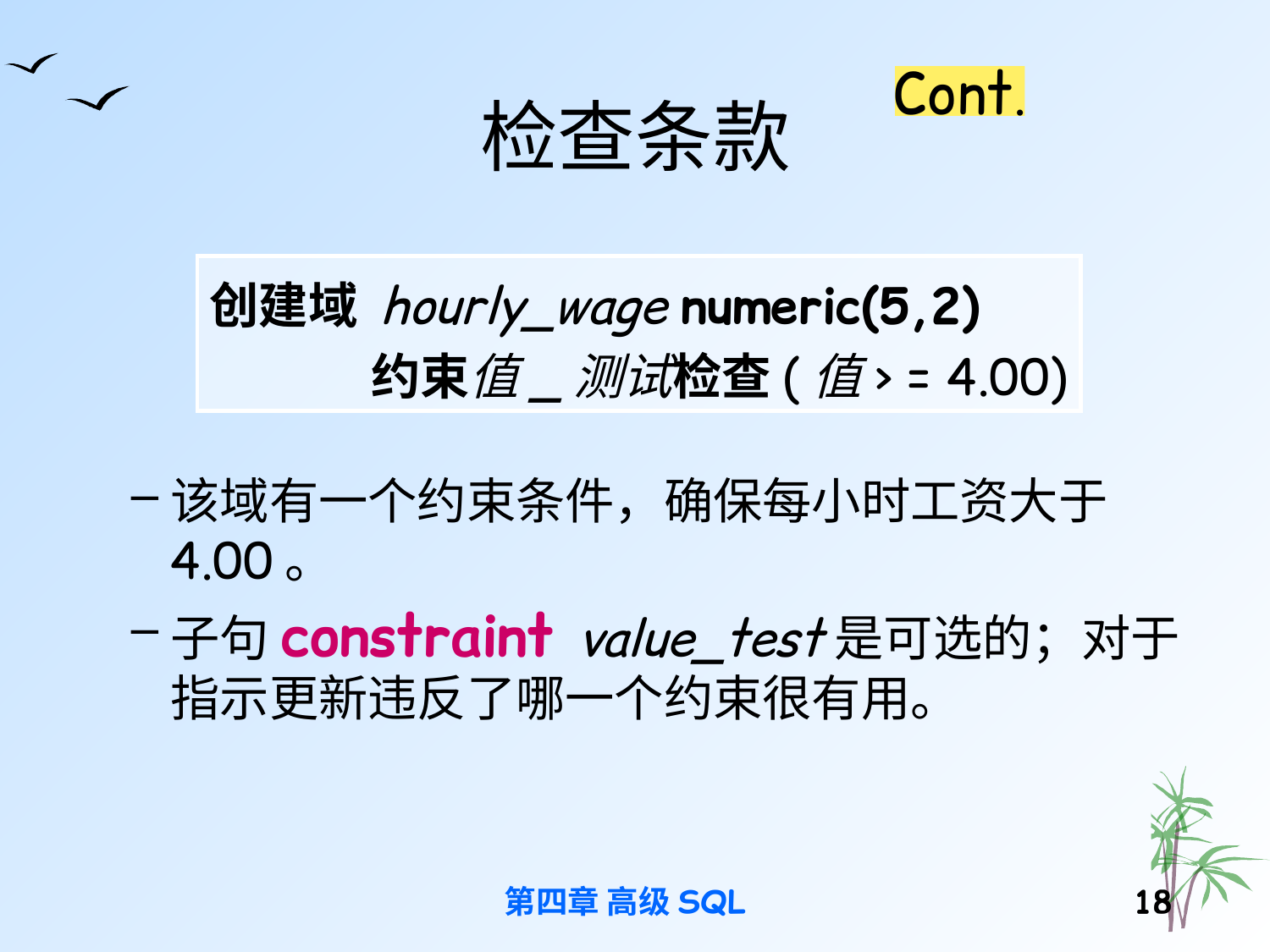

# 检查条款
Cont.

该域有一个约束条件，确保每小时工资大于4.00。
子句constraint value_test是可选的；对于指示更新违反了哪一个约束很有用。

创建域 hourly_wage numeric(5,2)
       约束值_测试检查(值> = 4.00)
第四章 高级SQL
18